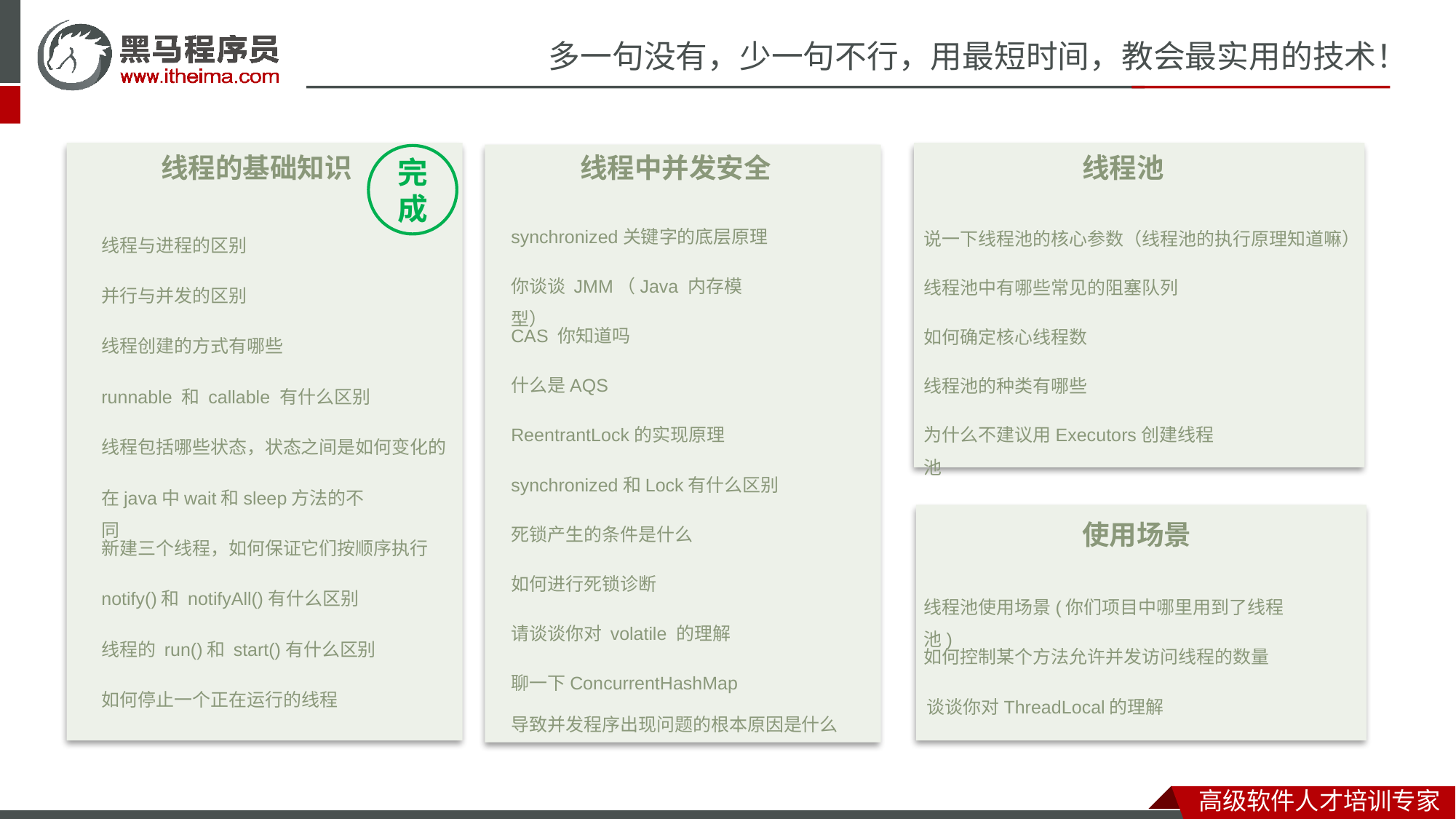

线程的基础知识

线程池

线程中并发安全
完成
synchronized关键字的底层原理
说一下线程池的核心参数（线程池的执行原理知道嘛）
线程与进程的区别
你谈谈 JMM（Java 内存模型）
线程池中有哪些常见的阻塞队列
并行与并发的区别
CAS 你知道吗
如何确定核心线程数
线程创建的方式有哪些
什么是AQS
线程池的种类有哪些
runnable 和 callable 有什么区别
为什么不建议用Executors创建线程池
ReentrantLock的实现原理
线程包括哪些状态，状态之间是如何变化的
synchronized和Lock有什么区别
在java中wait和sleep方法的不同

使用场景
死锁产生的条件是什么
新建三个线程，如何保证它们按顺序执行
如何进行死锁诊断
notify()和 notifyAll()有什么区别
线程池使用场景(你们项目中哪里用到了线程池)
请谈谈你对 volatile 的理解
线程的 run()和 start()有什么区别
如何控制某个方法允许并发访问线程的数量
聊一下ConcurrentHashMap
如何停止一个正在运行的线程
谈谈你对ThreadLocal的理解
导致并发程序出现问题的根本原因是什么